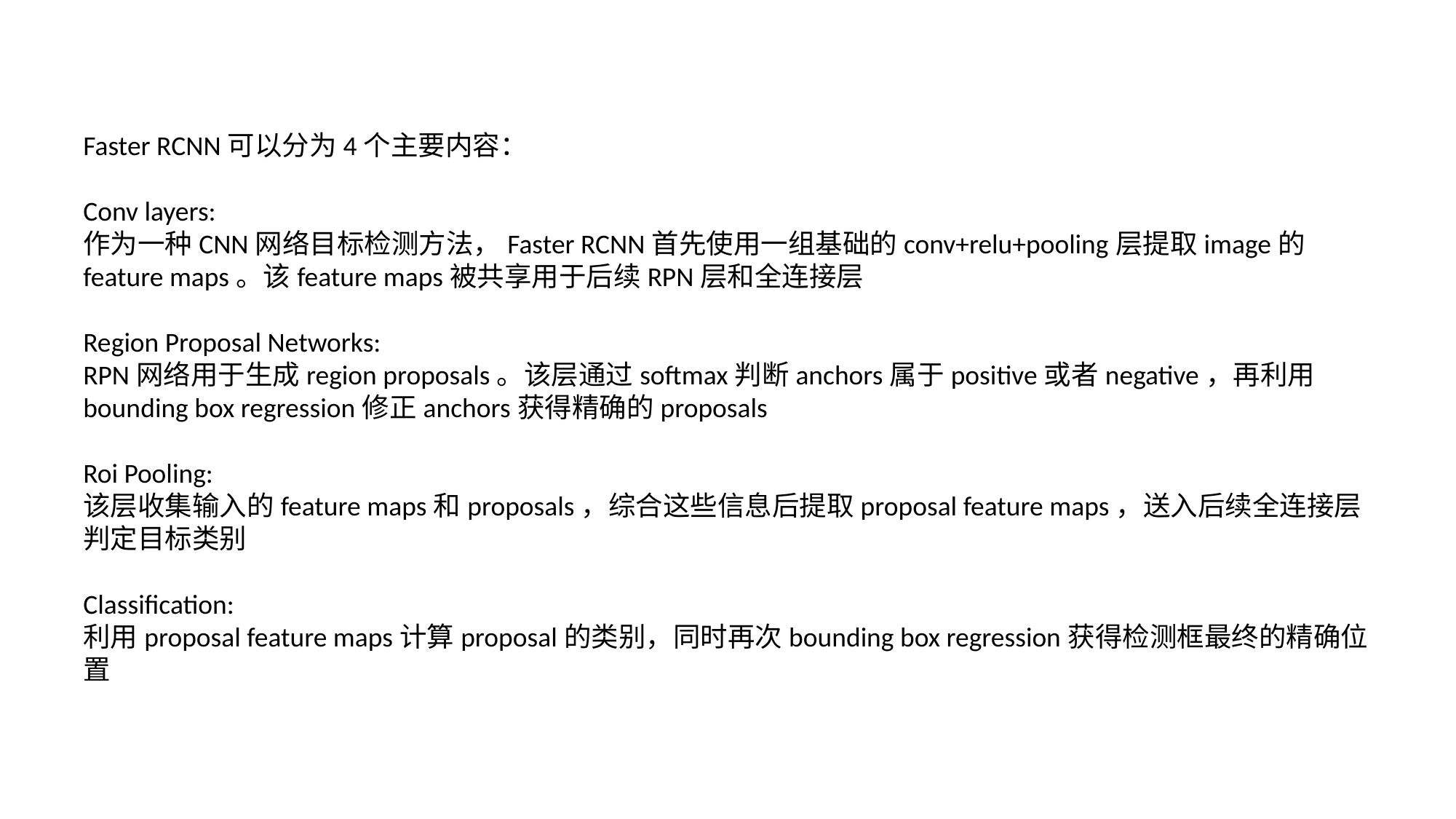

Faster RCNN可以分为4个主要内容：

Conv layers:
作为一种CNN网络目标检测方法，Faster RCNN首先使用一组基础的conv+relu+pooling层提取image的feature maps。该feature maps被共享用于后续RPN层和全连接层

Region Proposal Networks:
RPN网络用于生成region proposals。该层通过softmax判断anchors属于positive或者negative，再利用bounding box regression修正anchors获得精确的proposals

Roi Pooling:
该层收集输入的feature maps和proposals，综合这些信息后提取proposal feature maps，送入后续全连接层判定目标类别

Classification:
利用proposal feature maps计算proposal的类别，同时再次bounding box regression获得检测框最终的精确位置